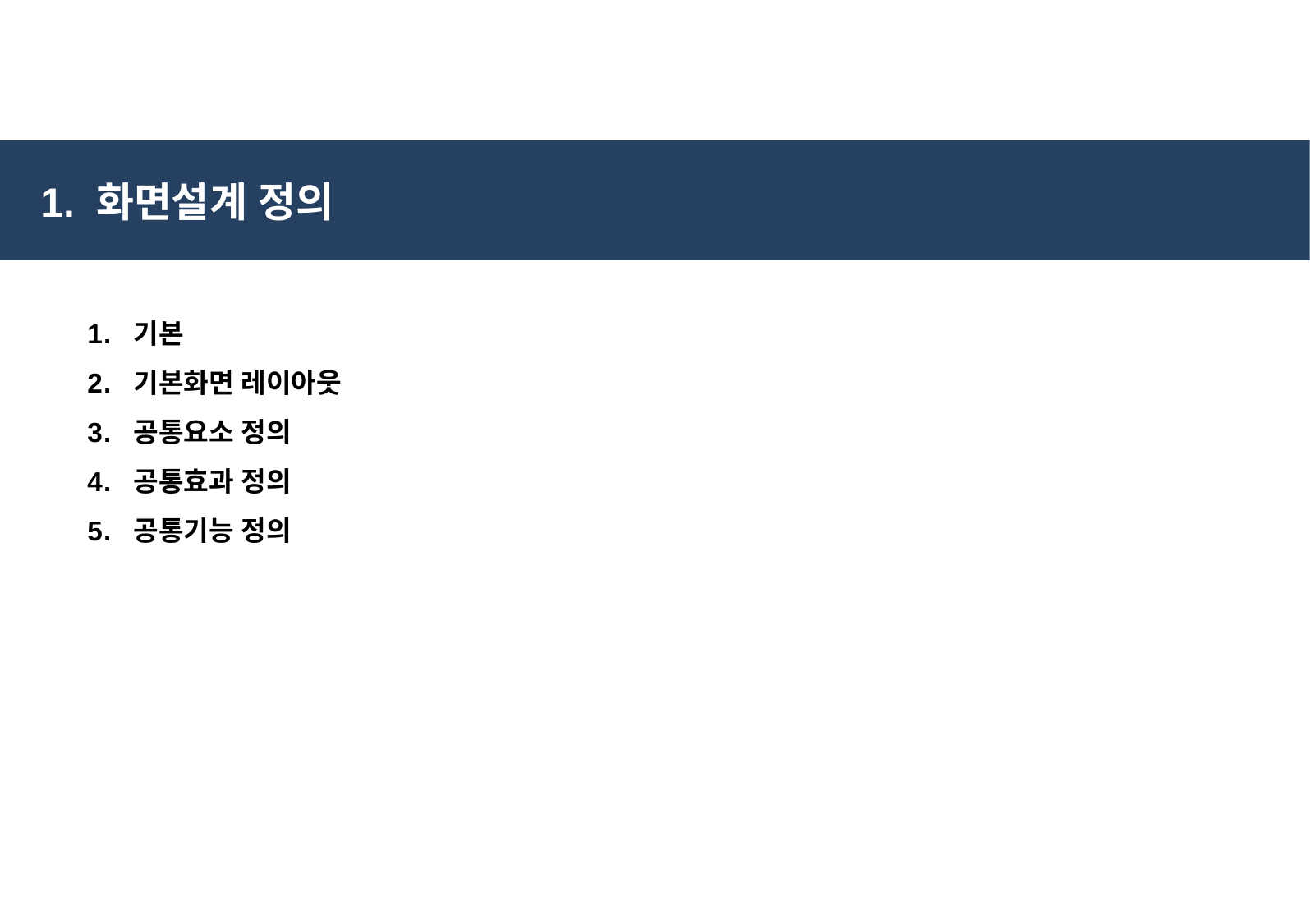

1. 화면설계 정의
기본
기본화면 레이아웃
공통요소 정의
공통효과 정의
공통기능 정의